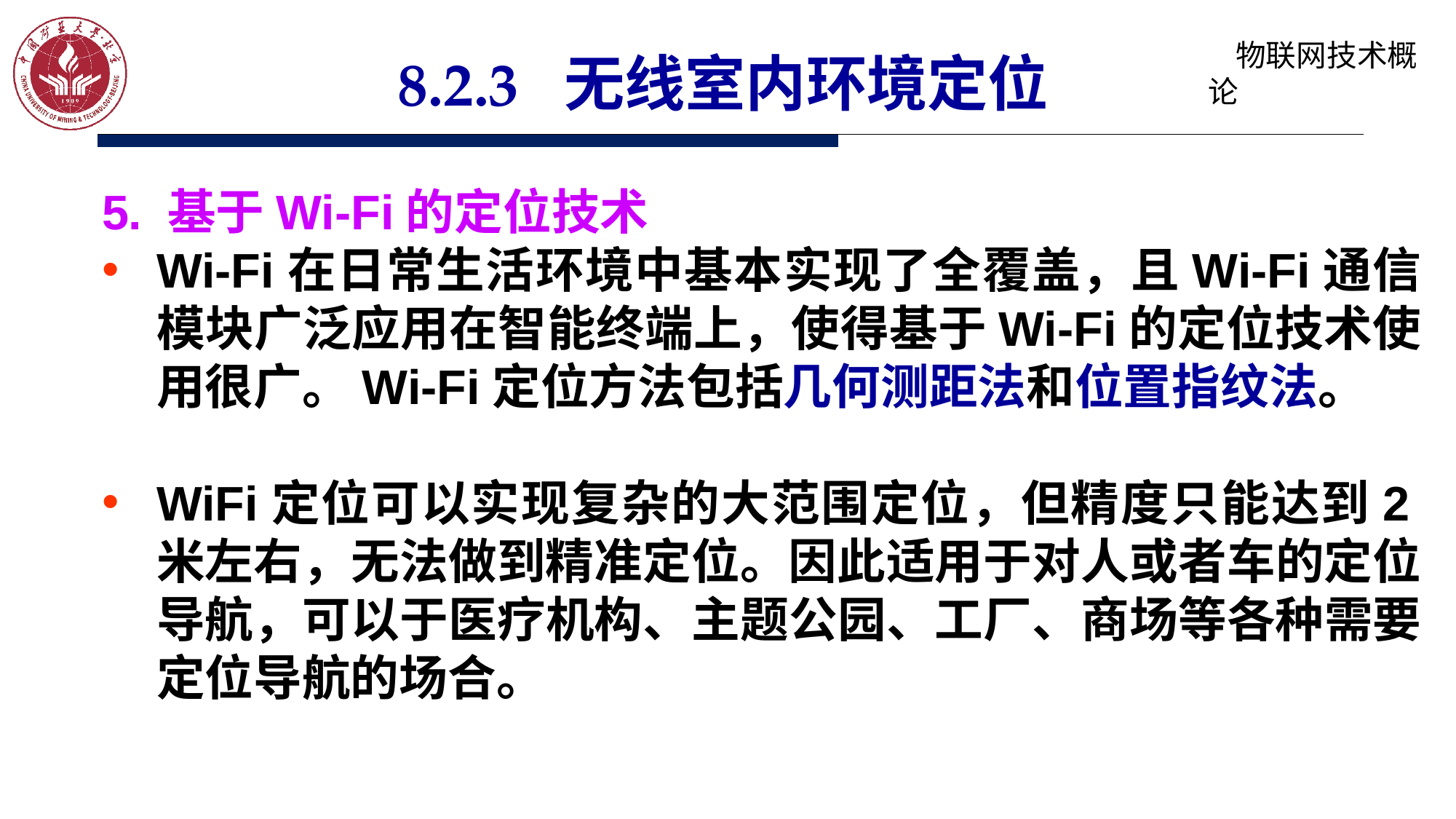

# 8.2.3  无线室内环境定位
5. 基于Wi-Fi的定位技术
Wi-Fi在日常生活环境中基本实现了全覆盖，且Wi-Fi通信模块广泛应用在智能终端上，使得基于Wi-Fi的定位技术使用很广。Wi-Fi定位方法包括几何测距法和位置指纹法。

WiFi定位可以实现复杂的大范围定位，但精度只能达到2米左右，无法做到精准定位。因此适用于对人或者车的定位导航，可以于医疗机构、主题公园、工厂、商场等各种需要定位导航的场合。